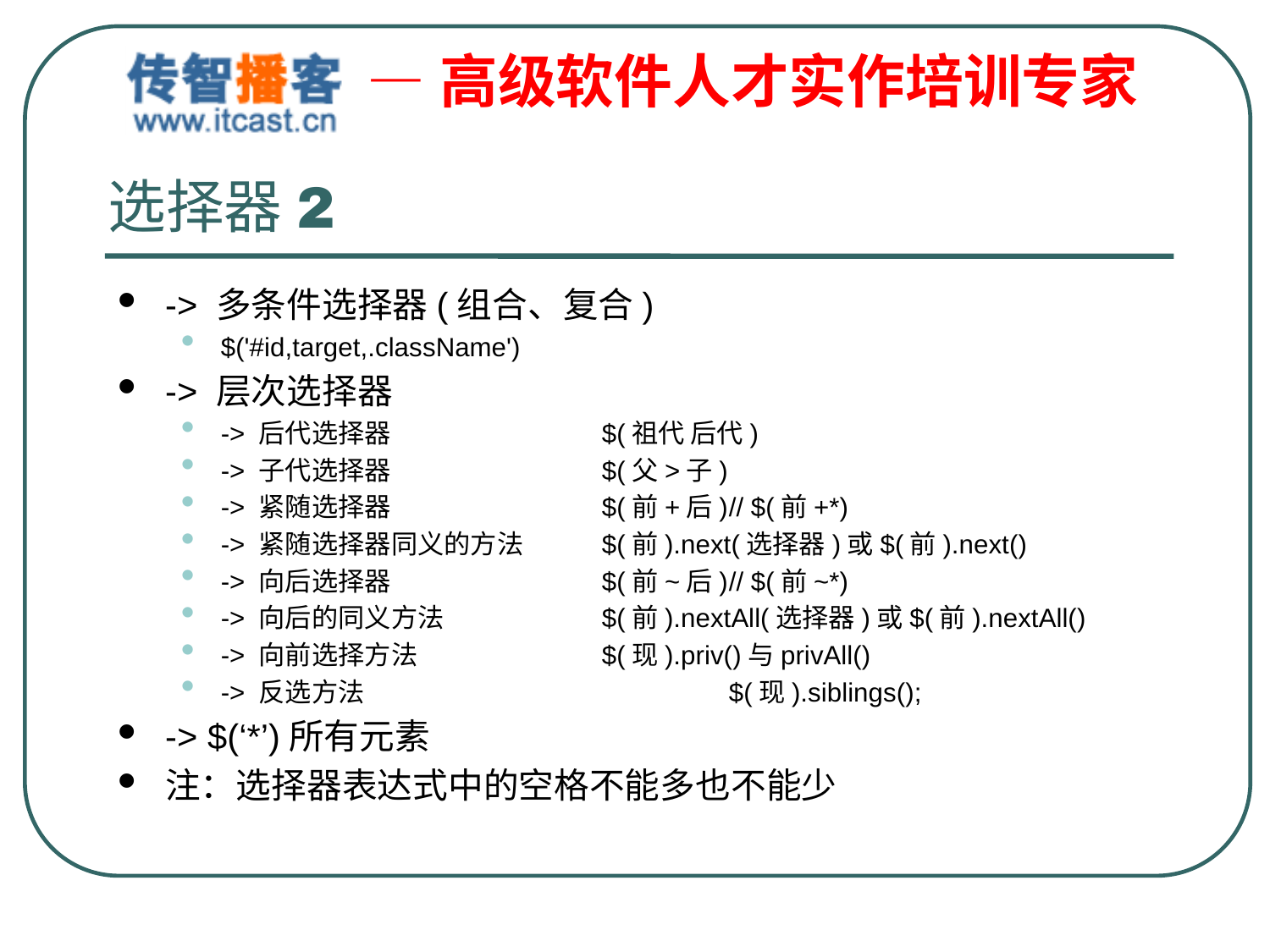

# 选择器2
-> 多条件选择器(组合、复合)
$('#id,target,.className')
-> 层次选择器
-> 后代选择器		$(祖代 后代)
-> 子代选择器		$(父>子)
-> 紧随选择器		$(前+后)	// $(前+*)
-> 紧随选择器同义的方法	$(前).next(选择器)或$(前).next()
-> 向后选择器		$(前~后)	// $(前~*)
-> 向后的同义方法		$(前).nextAll(选择器)或$(前).nextAll()
-> 向前选择方法		$(现).priv()与privAll()
-> 反选方法			$(现).siblings();
-> $(‘*’)所有元素
注：选择器表达式中的空格不能多也不能少